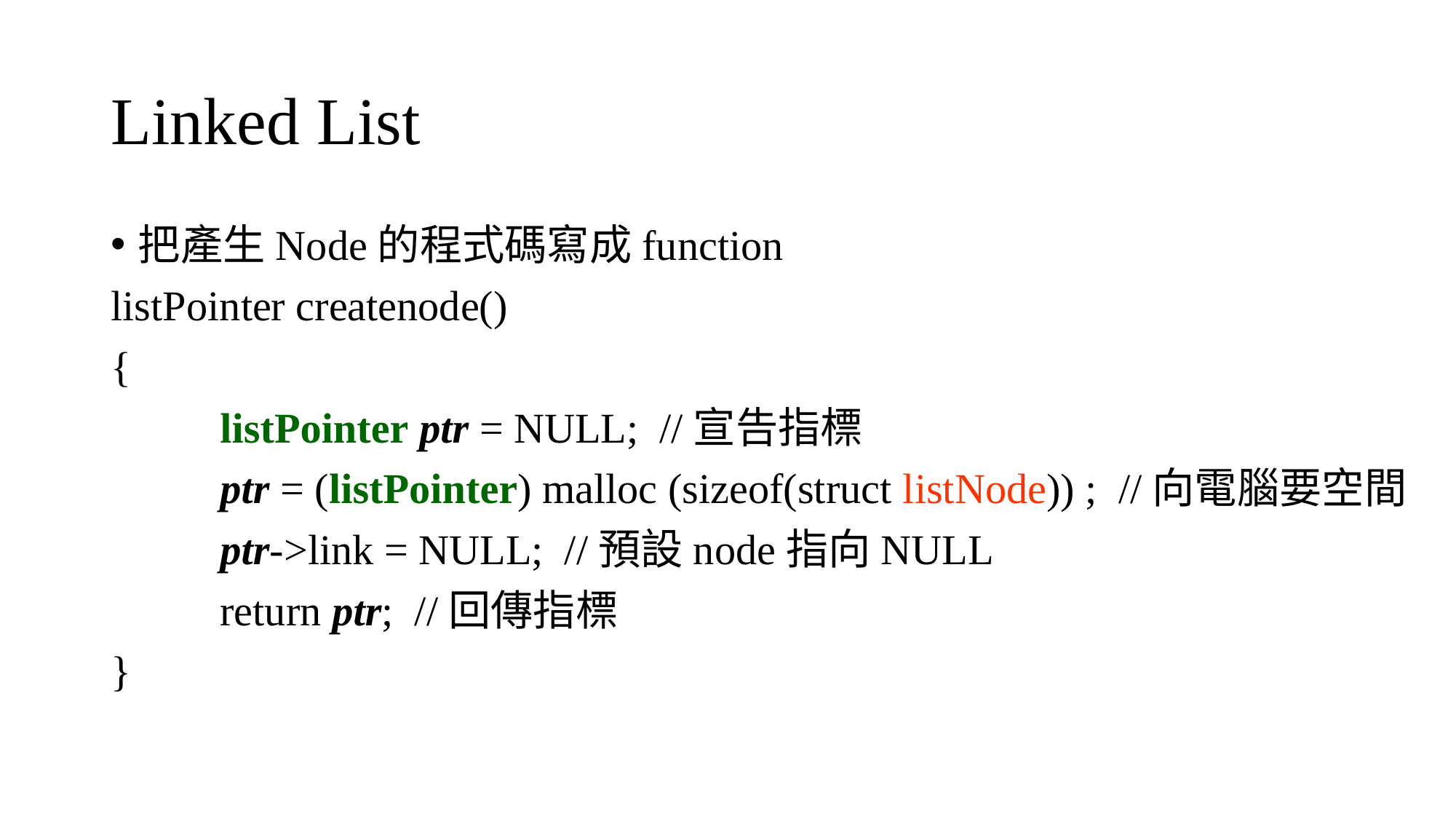

# Linked List
把產生Node的程式碼寫成function
listPointer createnode()
{
	listPointer ptr = NULL;  //宣告指標
	ptr = (listPointer) malloc (sizeof(struct listNode)) ;  //向電腦要空間
	ptr->link = NULL;  //預設node指向NULL
	return ptr;  //回傳指標
}